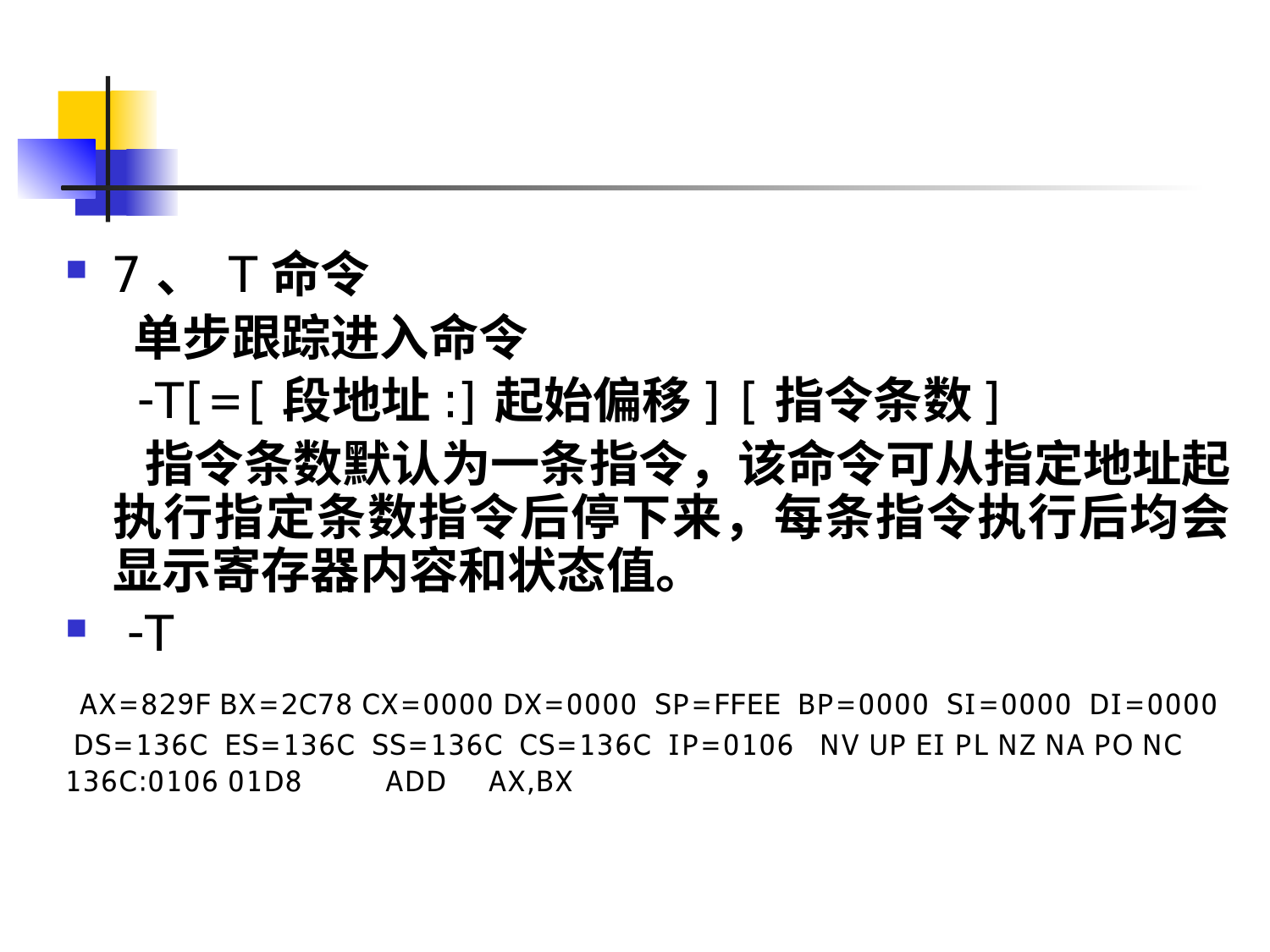

#
7、 T命令
     单步跟踪进入命令
     -T[=[段地址:]起始偏移] [指令条数]
      指令条数默认为一条指令，该命令可从指定地址起执行指定条数指令后停下来，每条指令执行后均会显示寄存器内容和状态值。
 -T
 AX=829F BX=2C78 CX=0000 DX=0000  SP=FFEE  BP=0000  SI=0000  DI=0000
 DS=136C  ES=136C  SS=136C  CS=136C  IP=0106   NV UP EI PL NZ NA PO NC
136C:0106 01D8          ADD     AX,BX